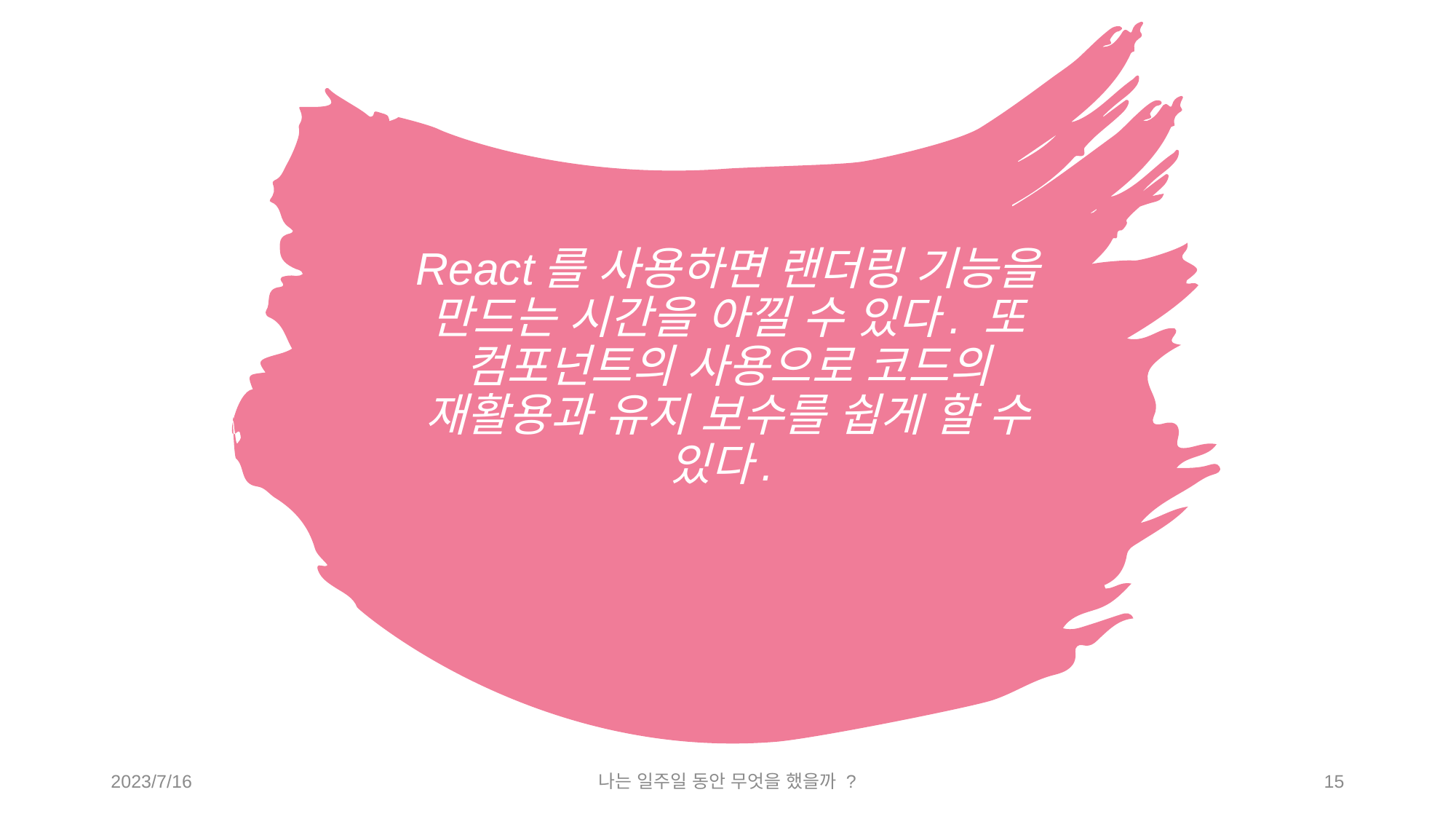

# React를 사용하면 랜더링 기능을 만드는 시간을 아낄 수 있다. 또 컴포넌트의 사용으로 코드의 재활용과 유지 보수를 쉽게 할 수 있다.

2023/7/16
나는 일주일 동안 무엇을 했을까 ?
15